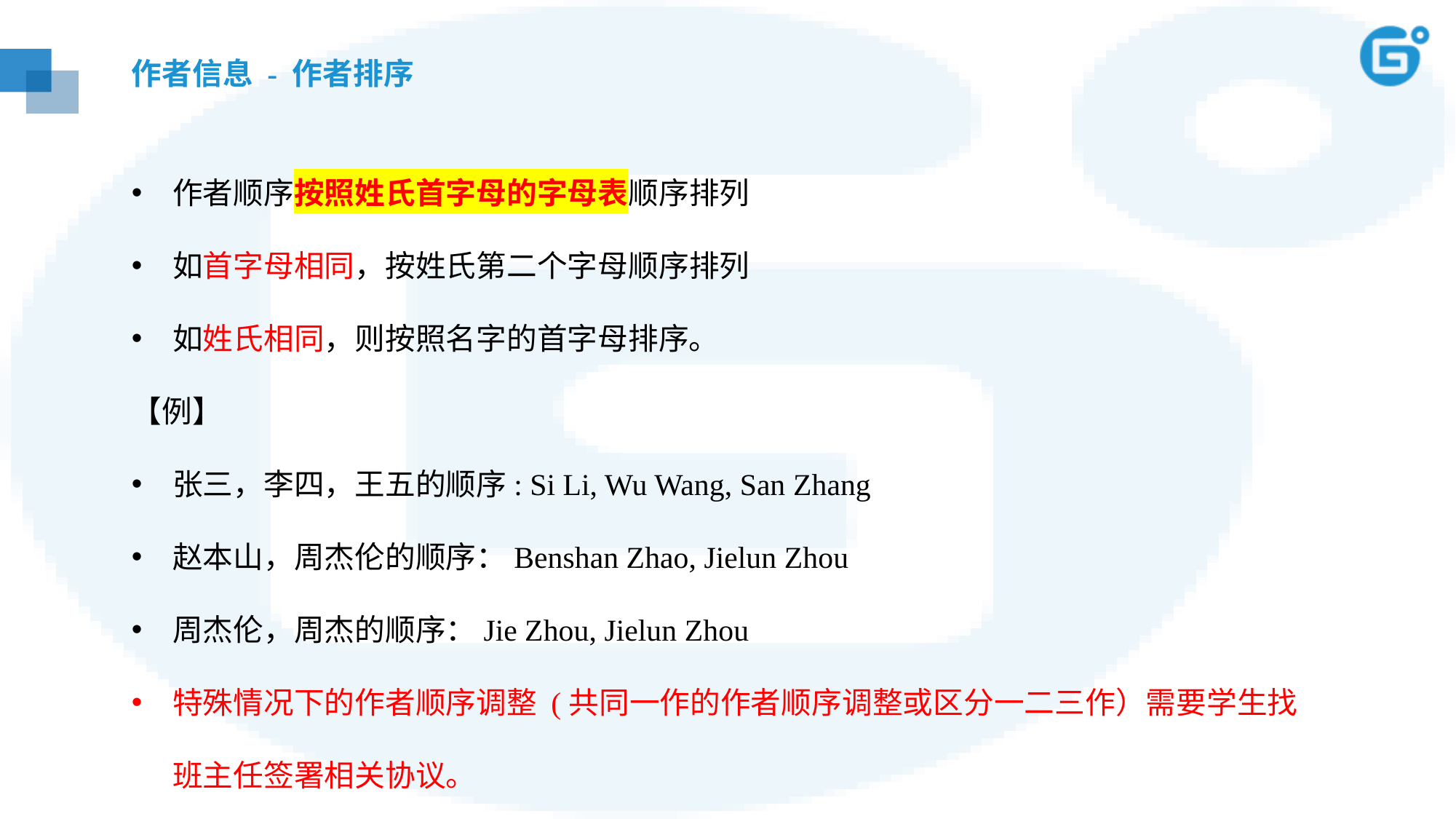

# 作者信息 - 作者排序
作者顺序按照姓氏首字母的字母表顺序排列
如首字母相同，按姓氏第二个字母顺序排列
如姓氏相同，则按照名字的首字母排序。
【例】
张三，李四，王五的顺序: Si Li, Wu Wang, San Zhang
赵本山，周杰伦的顺序：Benshan Zhao, Jielun Zhou
周杰伦，周杰的顺序：Jie Zhou, Jielun Zhou
特殊情况下的作者顺序调整 (共同一作的作者顺序调整或区分一二三作）需要学生找班主任签署相关协议。